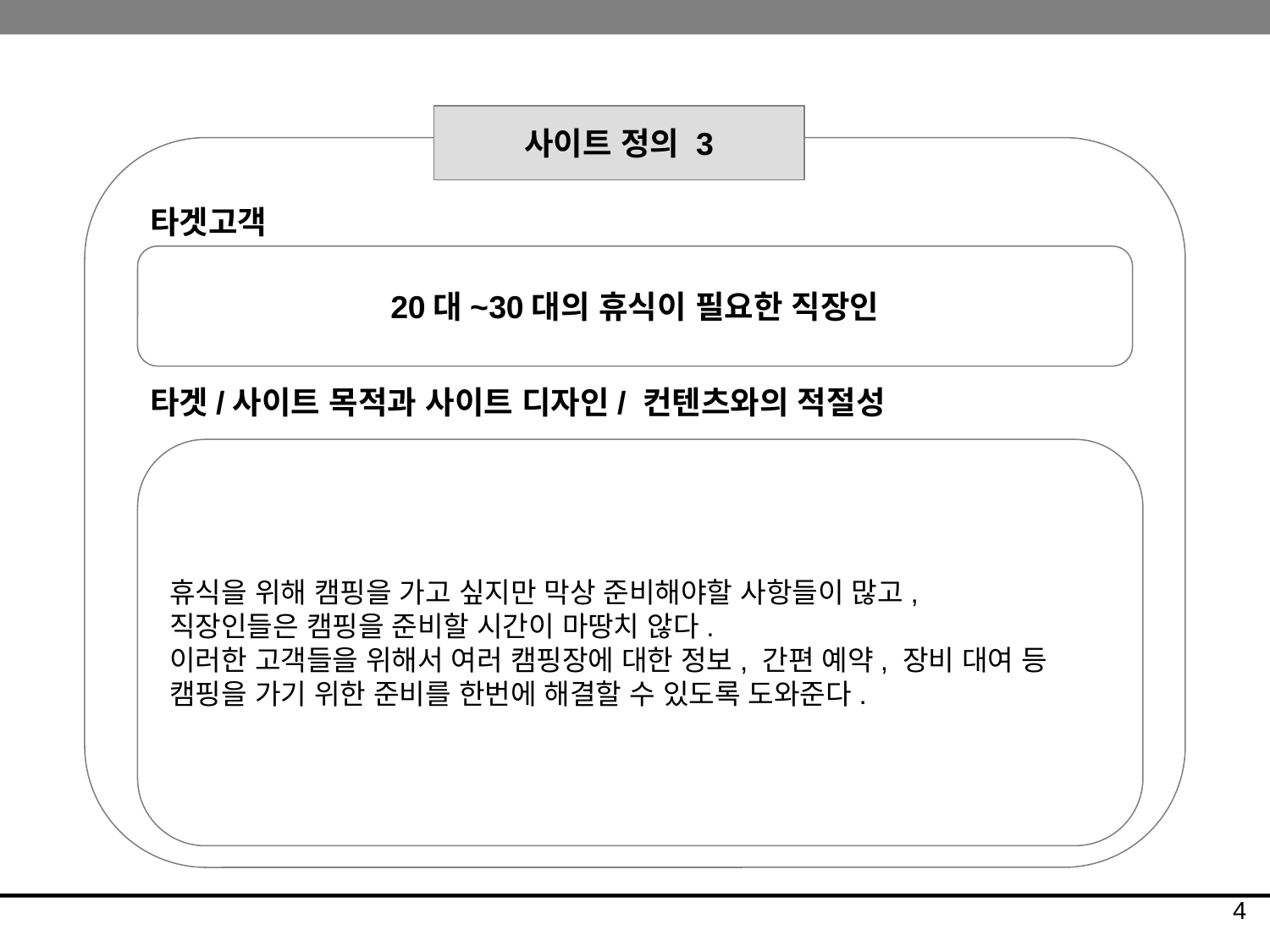

사이트 정의 3

타겟고객
20대~30대의 휴식이 필요한 직장인
타겟/사이트 목적과 사이트 디자인/ 컨텐츠와의 적절성
휴식을 위해 캠핑을 가고 싶지만 막상 준비해야할 사항들이 많고,
직장인들은 캠핑을 준비할 시간이 마땅치 않다.
이러한 고객들을 위해서 여러 캠핑장에 대한 정보, 간편 예약, 장비 대여 등
캠핑을 가기 위한 준비를 한번에 해결할 수 있도록 도와준다.
4